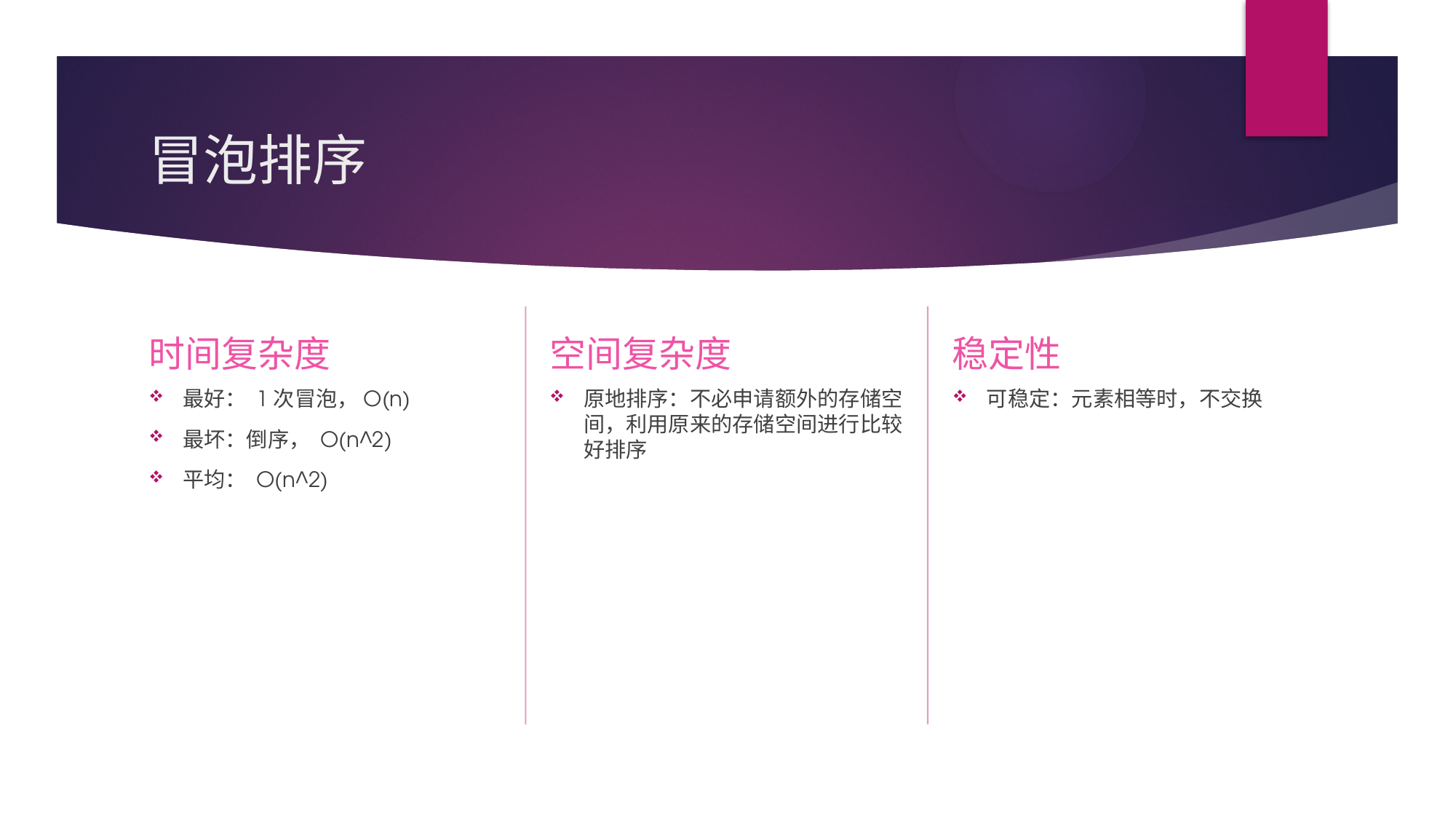

# 冒泡排序
空间复杂度
稳定性
时间复杂度
可稳定：元素相等时，不交换
原地排序：不必申请额外的存储空间，利用原来的存储空间进行比较好排序
最好： 1次冒泡，O(n)
最坏：倒序， O(n^2)
平均： O(n^2)